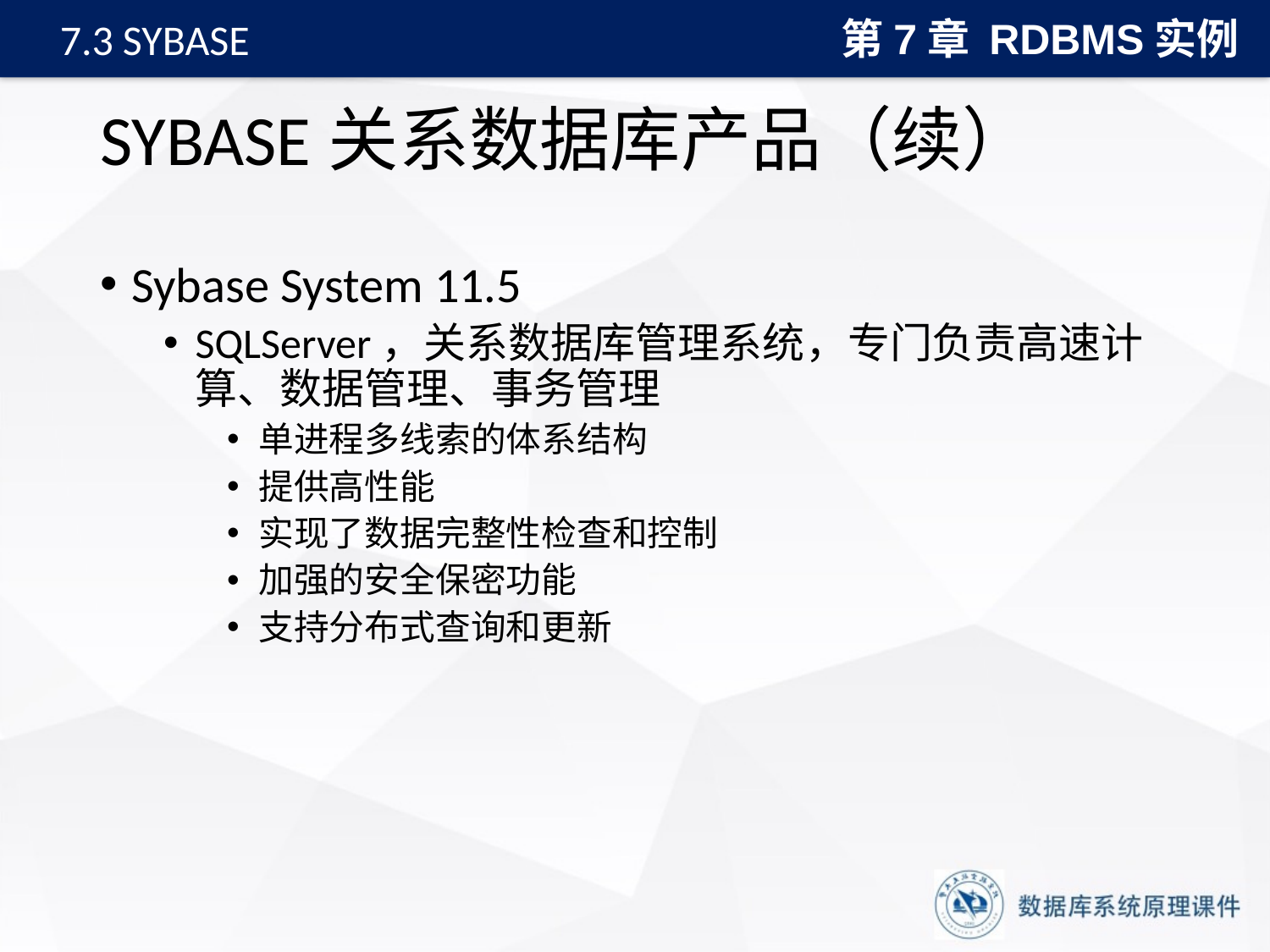

第7章 RDBMS实例
7.3 SYBASE
# SYBASE关系数据库产品（续）
Sybase System 11.5
SQLServer，关系数据库管理系统，专门负责高速计算、数据管理、事务管理
单进程多线索的体系结构
提供高性能
实现了数据完整性检查和控制
加强的安全保密功能
支持分布式查询和更新